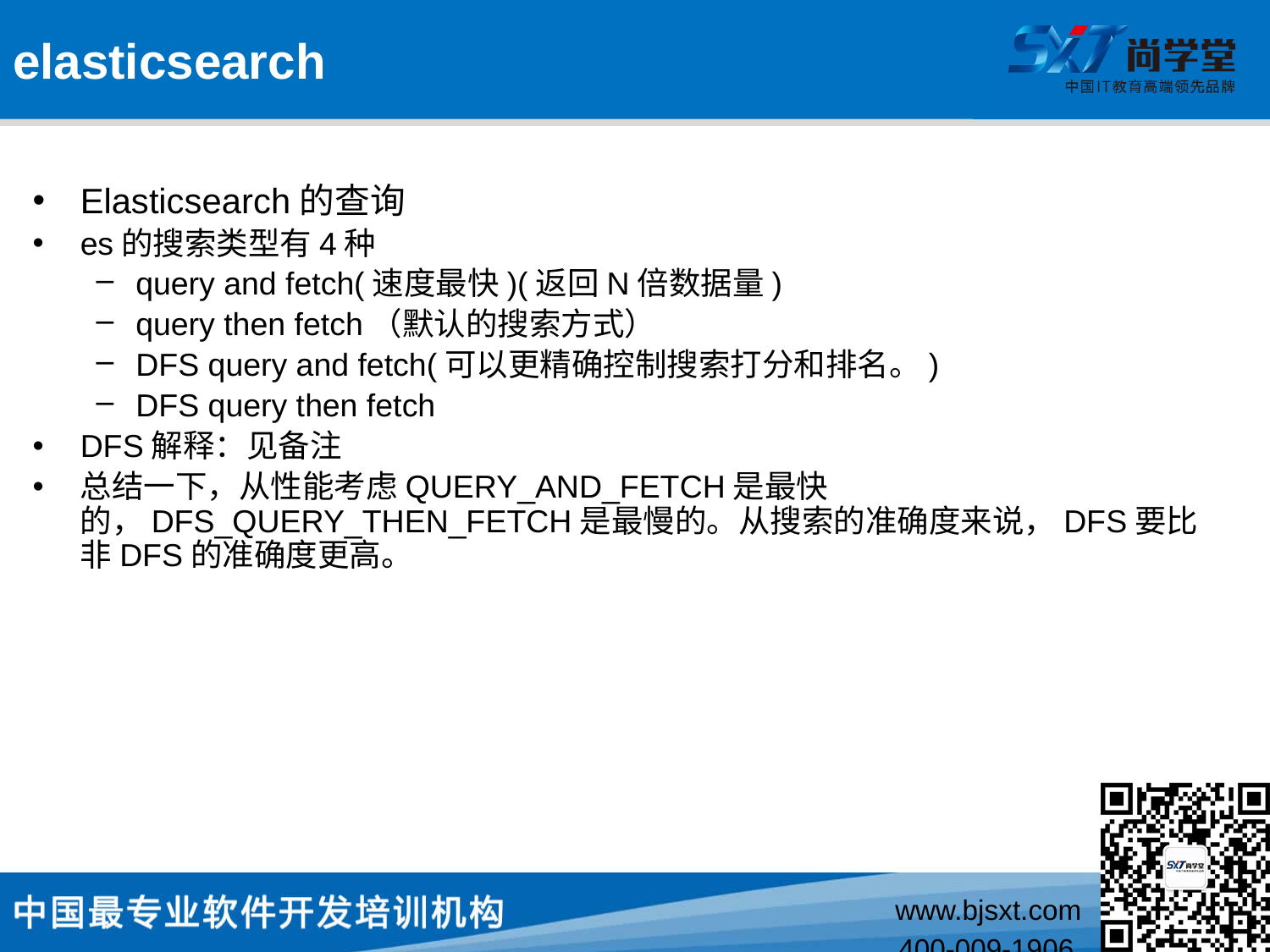

# elasticsearch
Elasticsearch的查询
es的搜索类型有4种
query and fetch(速度最快)(返回N倍数据量)
query then fetch（默认的搜索方式）
DFS query and fetch(可以更精确控制搜索打分和排名。)
DFS query then fetch
DFS解释：见备注
总结一下，从性能考虑QUERY_AND_FETCH是最快的，DFS_QUERY_THEN_FETCH是最慢的。从搜索的准确度来说，DFS要比非DFS的准确度更高。